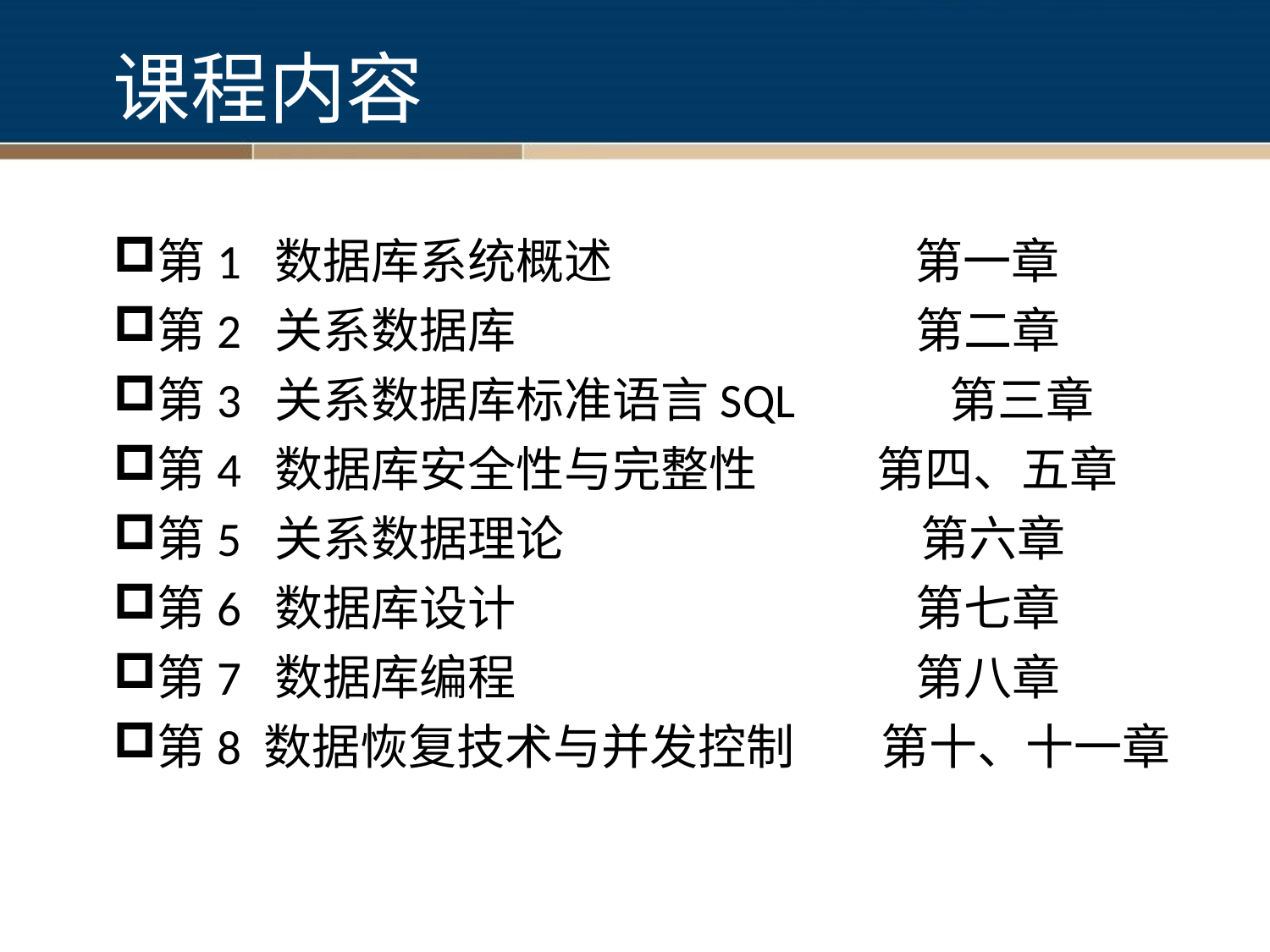

# 课程内容
第1  数据库系统概述                            第一章
第2  关系数据库                                     第二章
第3  关系数据库标准语言SQL             第三章
第4  数据库安全性与完整性           第四、五章
第5  关系数据理论                                 第六章
第6  数据库设计                                     第七章
第7  数据库编程                                     第八章
第8 数据恢复技术与并发控制        第十、十一章